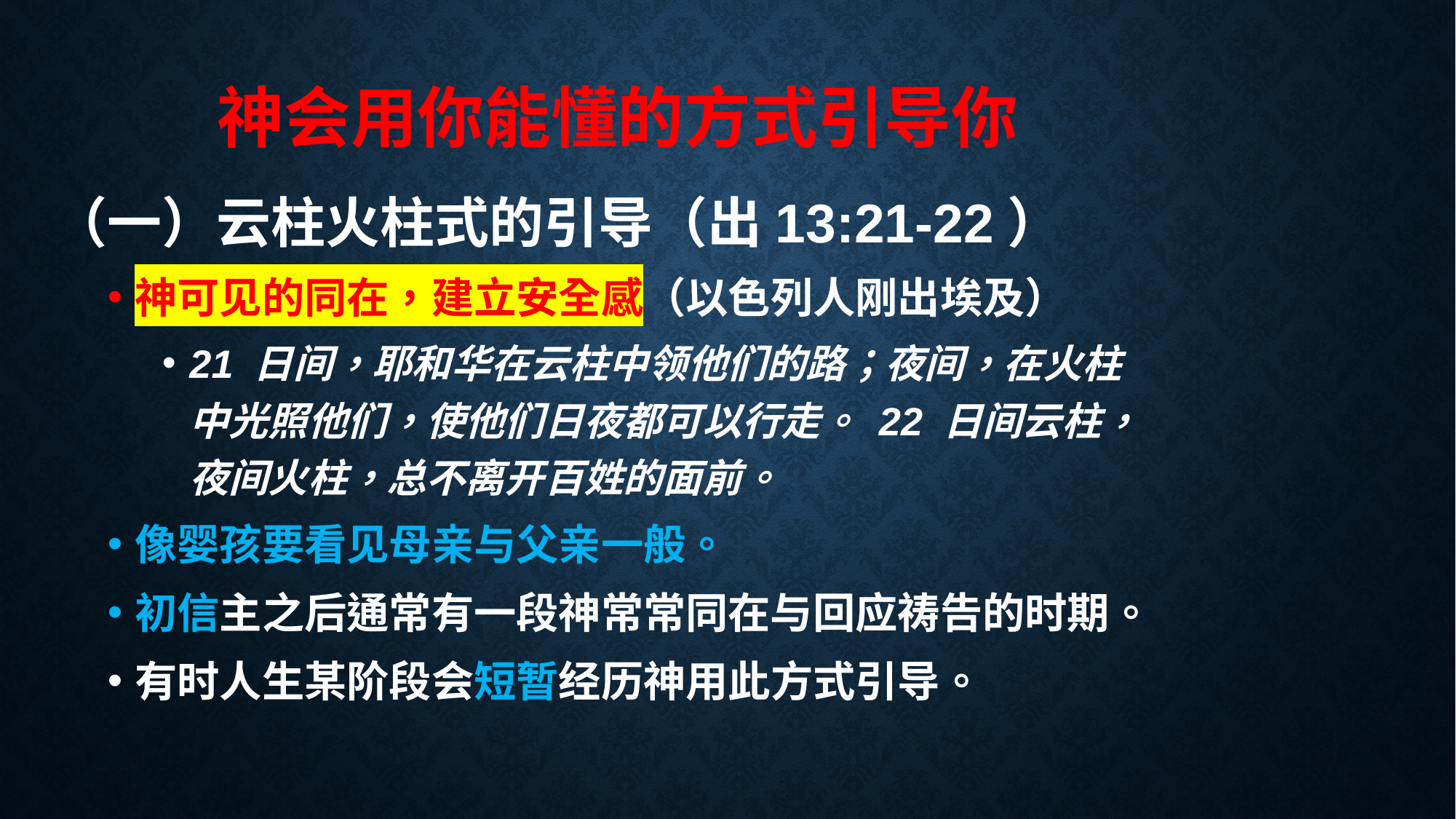

# 神会用你能懂的方式引导你
（一）云柱火柱式的引导（出13:21-22）
神可见的同在，建立安全感（以色列人刚出埃及）
21 日间，耶和华在云柱中领他们的路；夜间，在火柱中光照他们，使他们日夜都可以行走。 22 日间云柱，夜间火柱，总不离开百姓的面前。
像婴孩要看见母亲与父亲一般。
初信主之后通常有一段神常常同在与回应祷告的时期。
有时人生某阶段会短暂经历神用此方式引导。